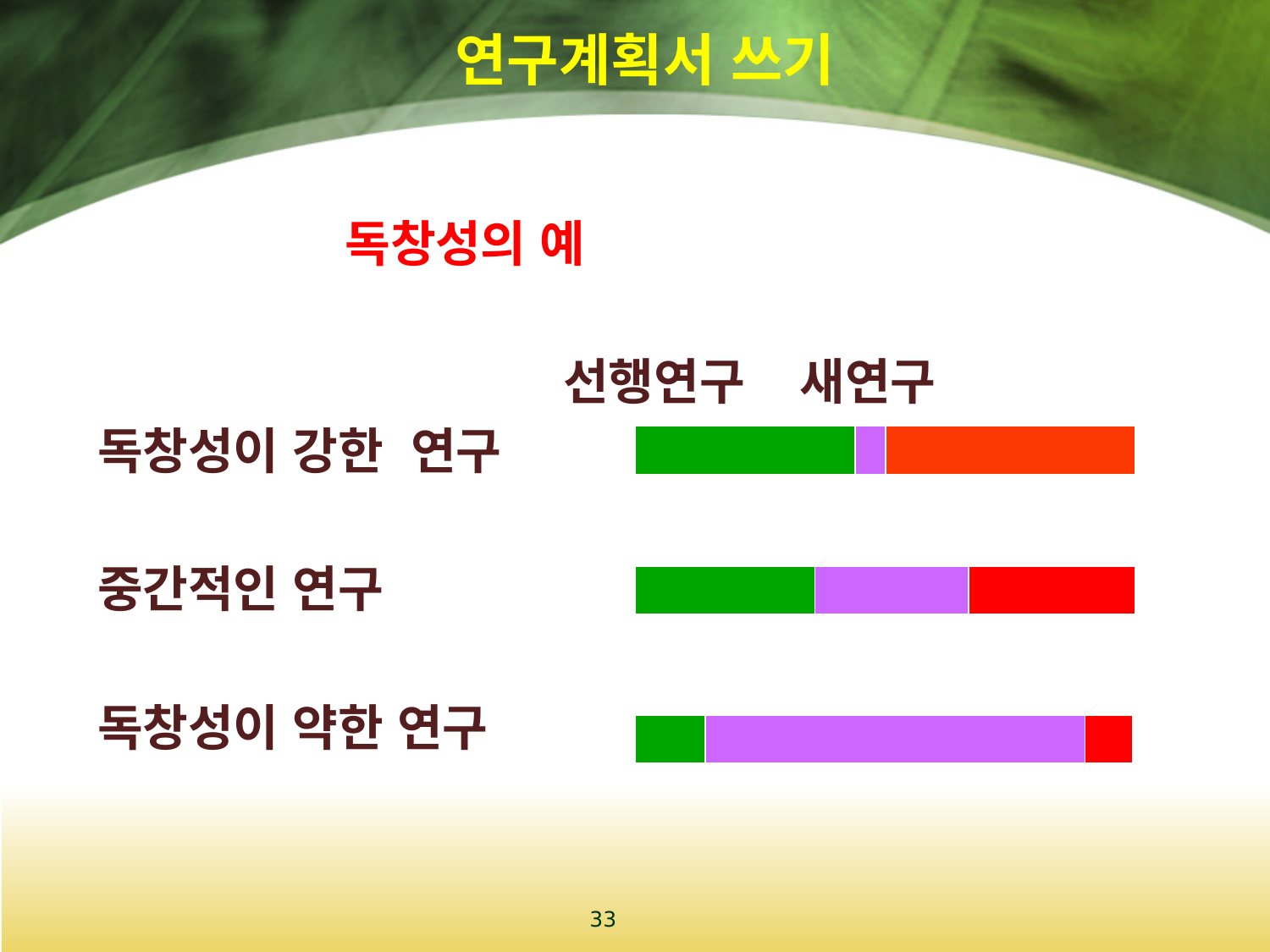

# 연구계획서 쓰기
                     독창성의 예

                                 선행연구    새연구
독창성이 강한  연구

중간적인 연구

독창성이 약한 연구

|  |  |  |
| --- | --- | --- |
|  |  |  |
| --- | --- | --- |
|  |  |  |
| --- | --- | --- |
33